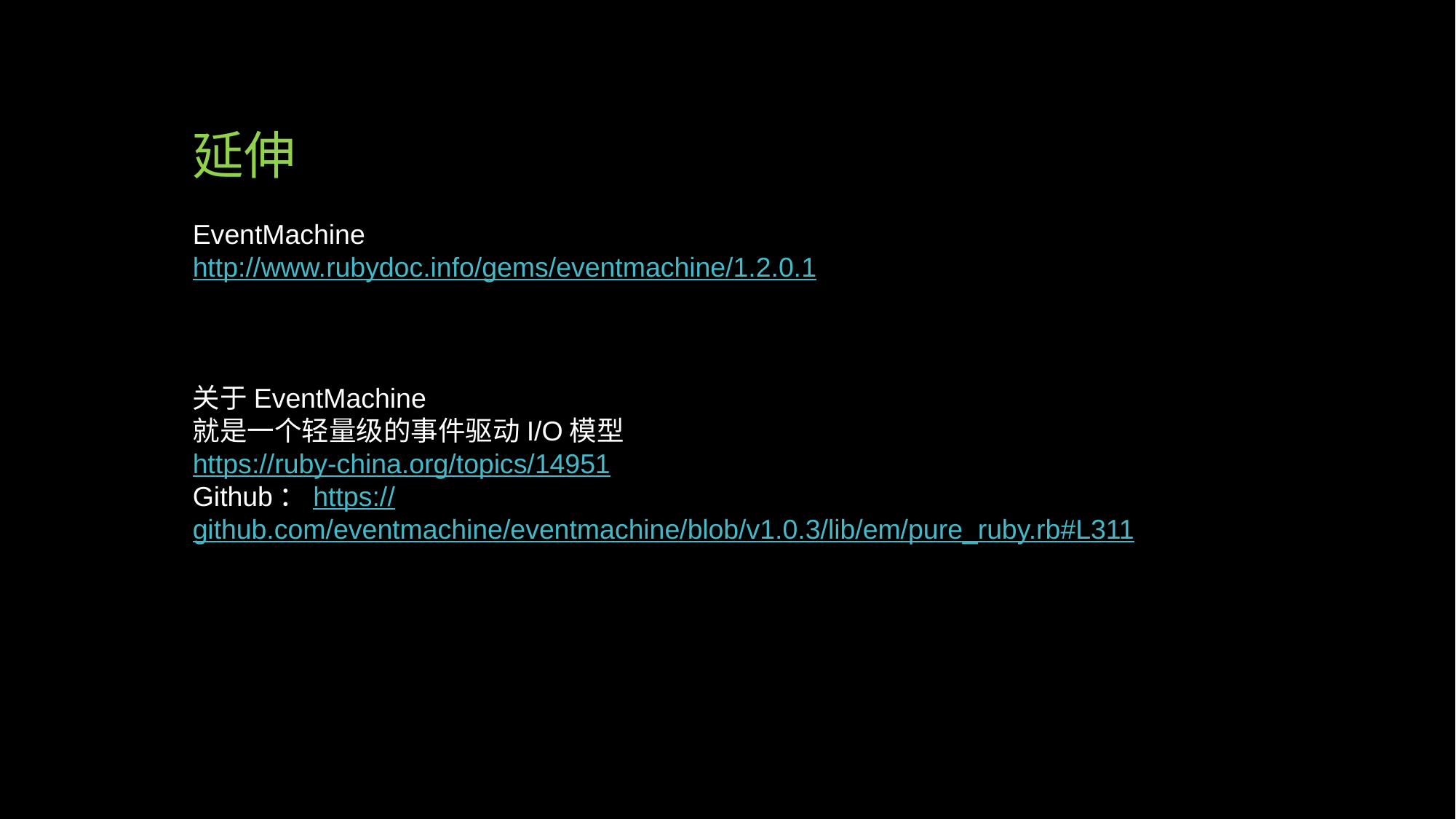

# 延伸
EventMachine
http://www.rubydoc.info/gems/eventmachine/1.2.0.1

关于EventMachine
就是一个轻量级的事件驱动I/O模型
https://ruby-china.org/topics/14951
Github：https://github.com/eventmachine/eventmachine/blob/v1.0.3/lib/em/pure_ruby.rb#L311